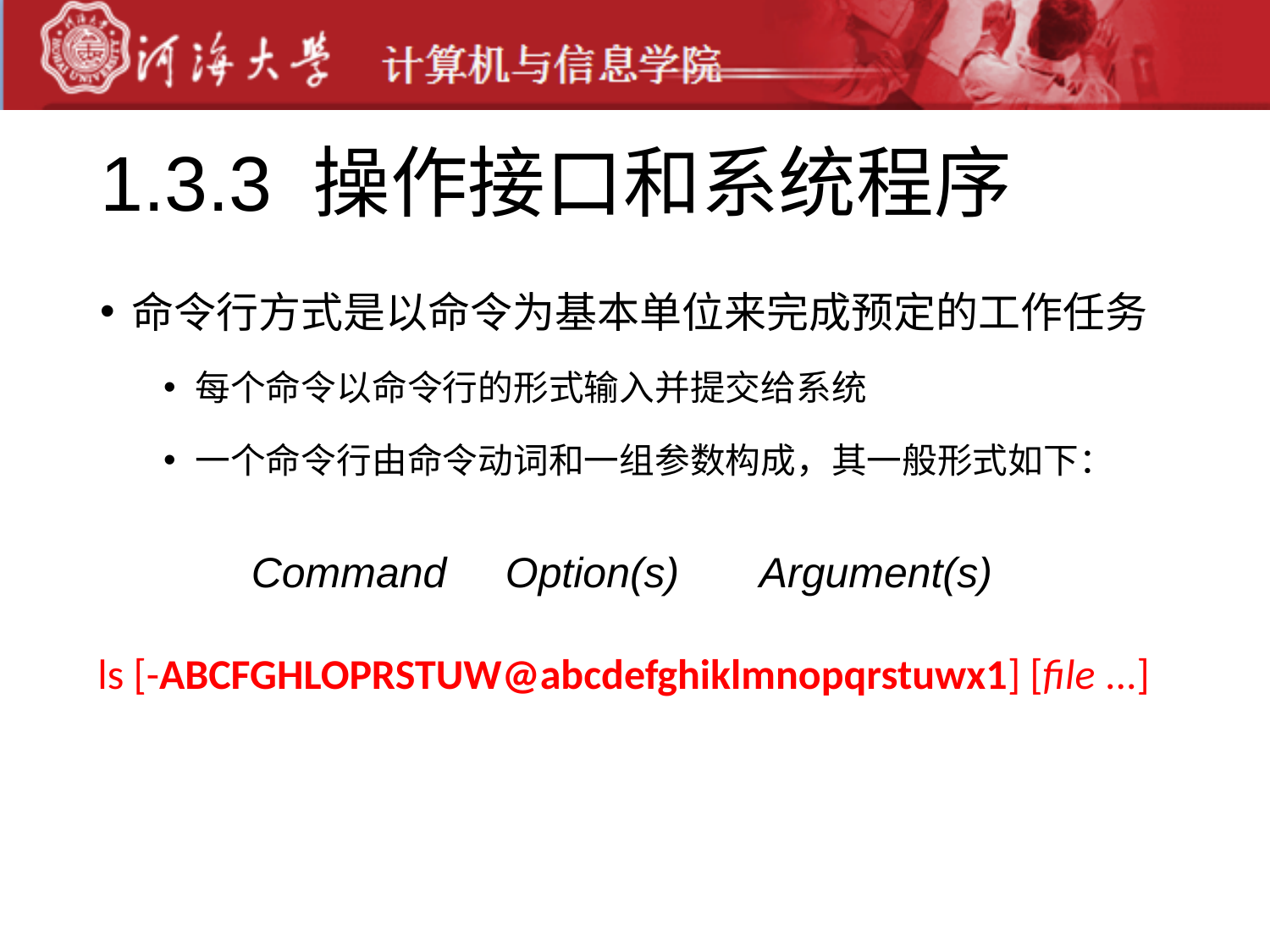

# 1.3.3 操作接口和系统程序
命令行方式是以命令为基本单位来完成预定的工作任务
每个命令以命令行的形式输入并提交给系统
一个命令行由命令动词和一组参数构成，其一般形式如下：

Command	Option(s) 	Argument(s)
ls [-ABCFGHLOPRSTUW@abcdefghiklmnopqrstuwx1] [file ...]